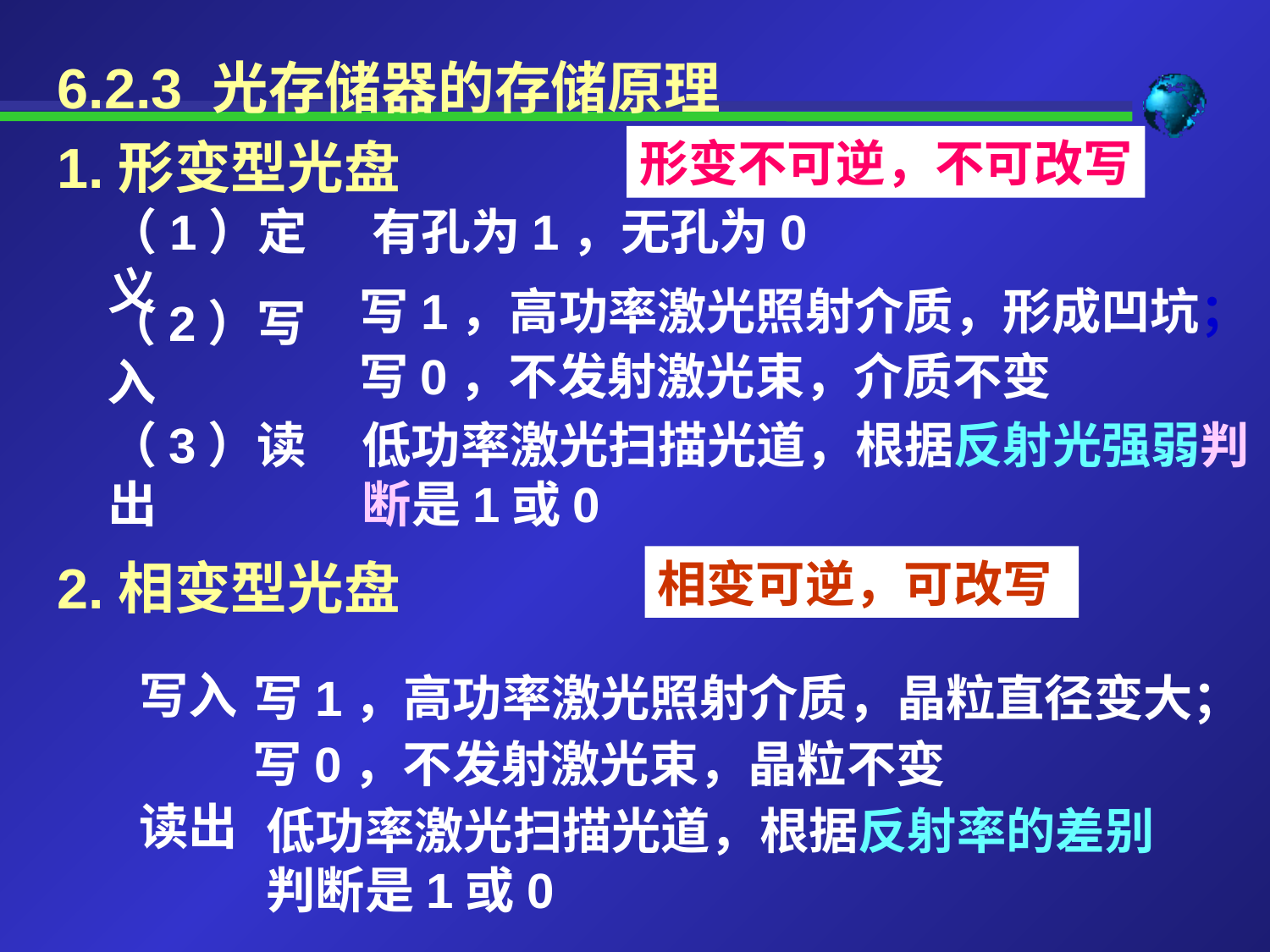

6.2.3 光存储器的存储原理
1.形变型光盘
形变不可逆，不可改写
（1）定义
有孔为1，无孔为0
写1，高功率激光照射介质，形成凹坑；
（2）写入
写0，不发射激光束，介质不变
（3）读出
低功率激光扫描光道，根据反射光强弱判断是1或0
2.相变型光盘
相变可逆，可改写
写入
写1，高功率激光照射介质，晶粒直径变大；
写0，不发射激光束，晶粒不变
读出
低功率激光扫描光道，根据反射率的差别判断是1或0
27